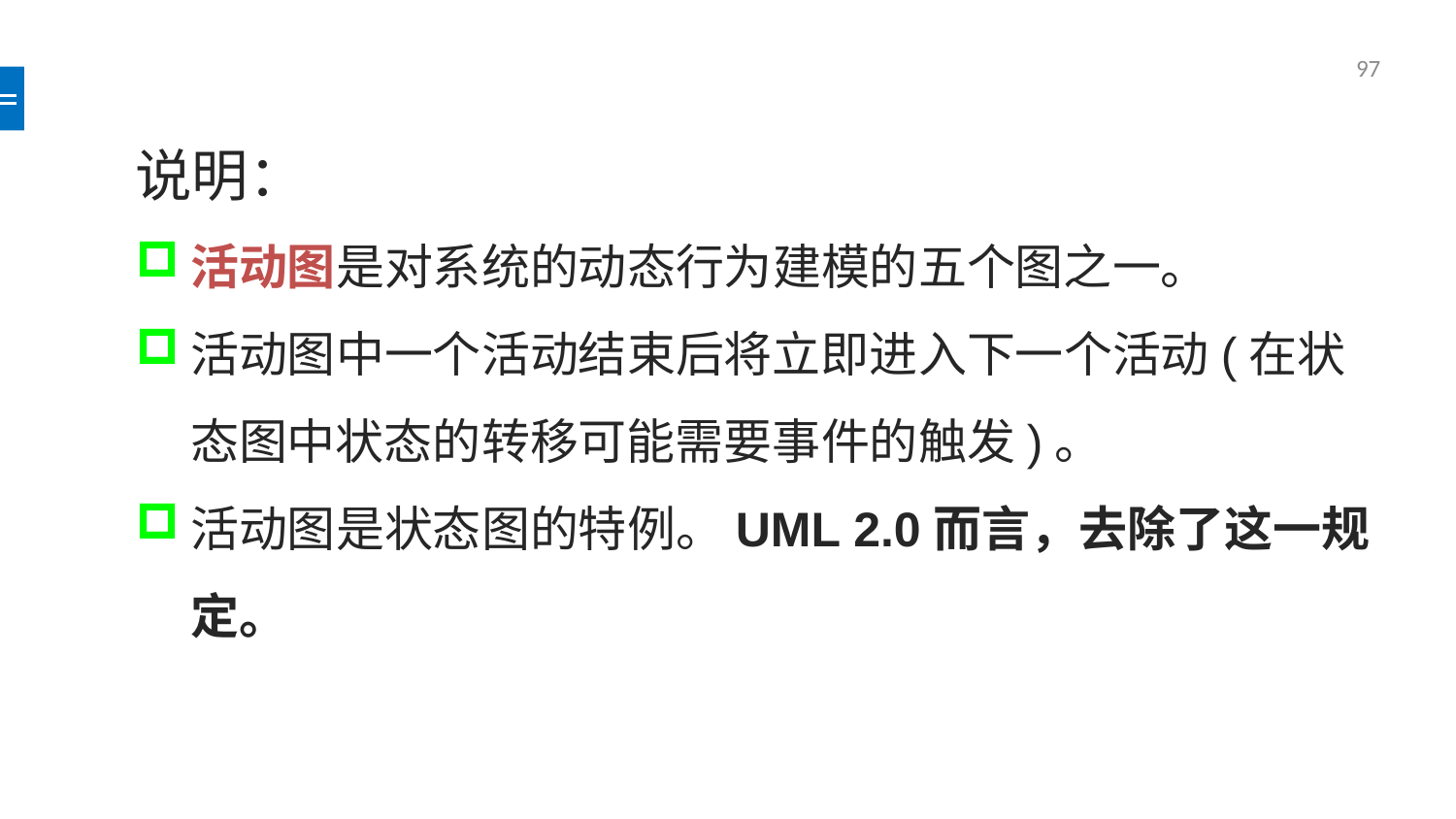

说明：
活动图是对系统的动态行为建模的五个图之一。
活动图中一个活动结束后将立即进入下一个活动(在状态图中状态的转移可能需要事件的触发)。
活动图是状态图的特例。UML 2.0而言，去除了这一规定。

97